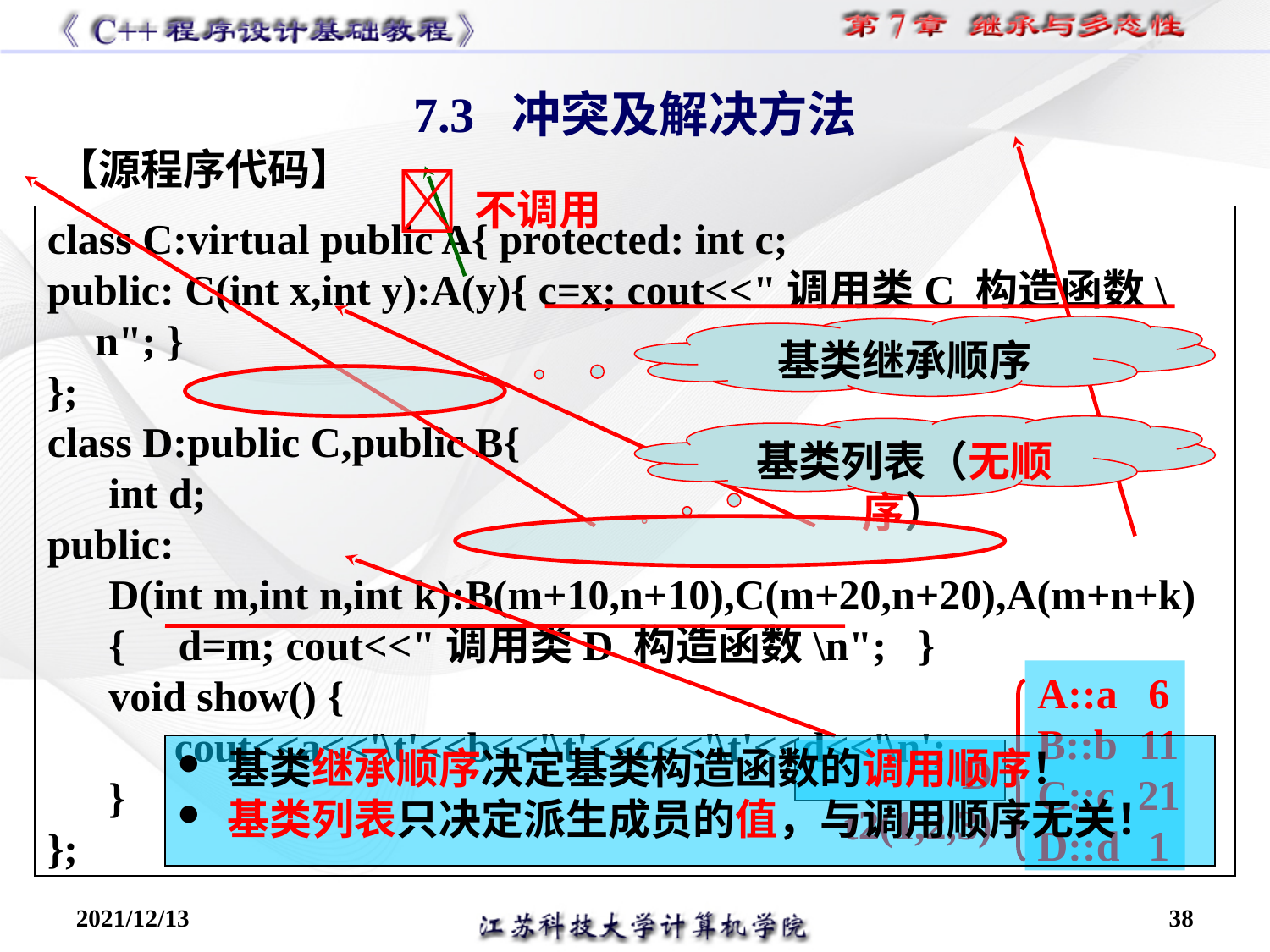

7.3  冲突及解决方法
【源程序代码】

×不调用

class C:virtual public A{ protected: int c;
public: C(int x,int y):A(y){ c=x; cout<<"调用类C 构造函数\n"; }
};
class D:public C,public B{
int d;
public:
D(int m,int n,int k):B(m+10,n+10),C(m+20,n+20),A(m+n+k)
{     d=m; cout<<"调用类D 构造函数\n";   }
void show() {
cout<<a<<'\t'<<b<<'\t'<<c<<'\t'<<d<<'\n';
}
};

基类继承顺序

基类列表（无顺序）

6
11
21
1
A::a
B::b
C::c
D::d

D t2(1,2,3)
 基类继承顺序决定基类构造函数的调用顺序！
 基类列表只决定派生成员的值，与调用顺序无关！